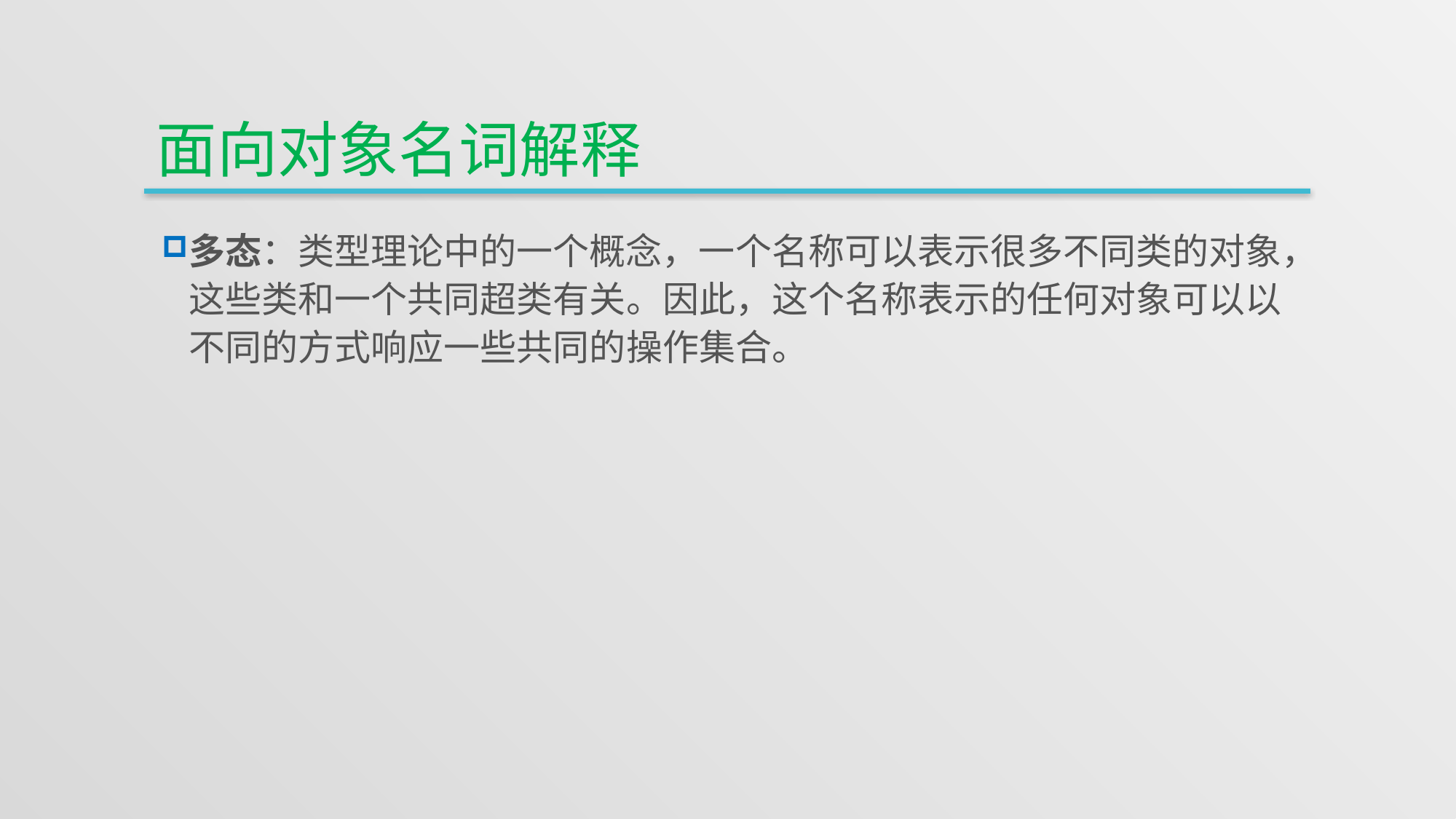

# 面向对象名词解释
多态：类型理论中的一个概念，一个名称可以表示很多不同类的对象，这些类和一个共同超类有关。因此，这个名称表示的任何对象可以以不同的方式响应一些共同的操作集合。